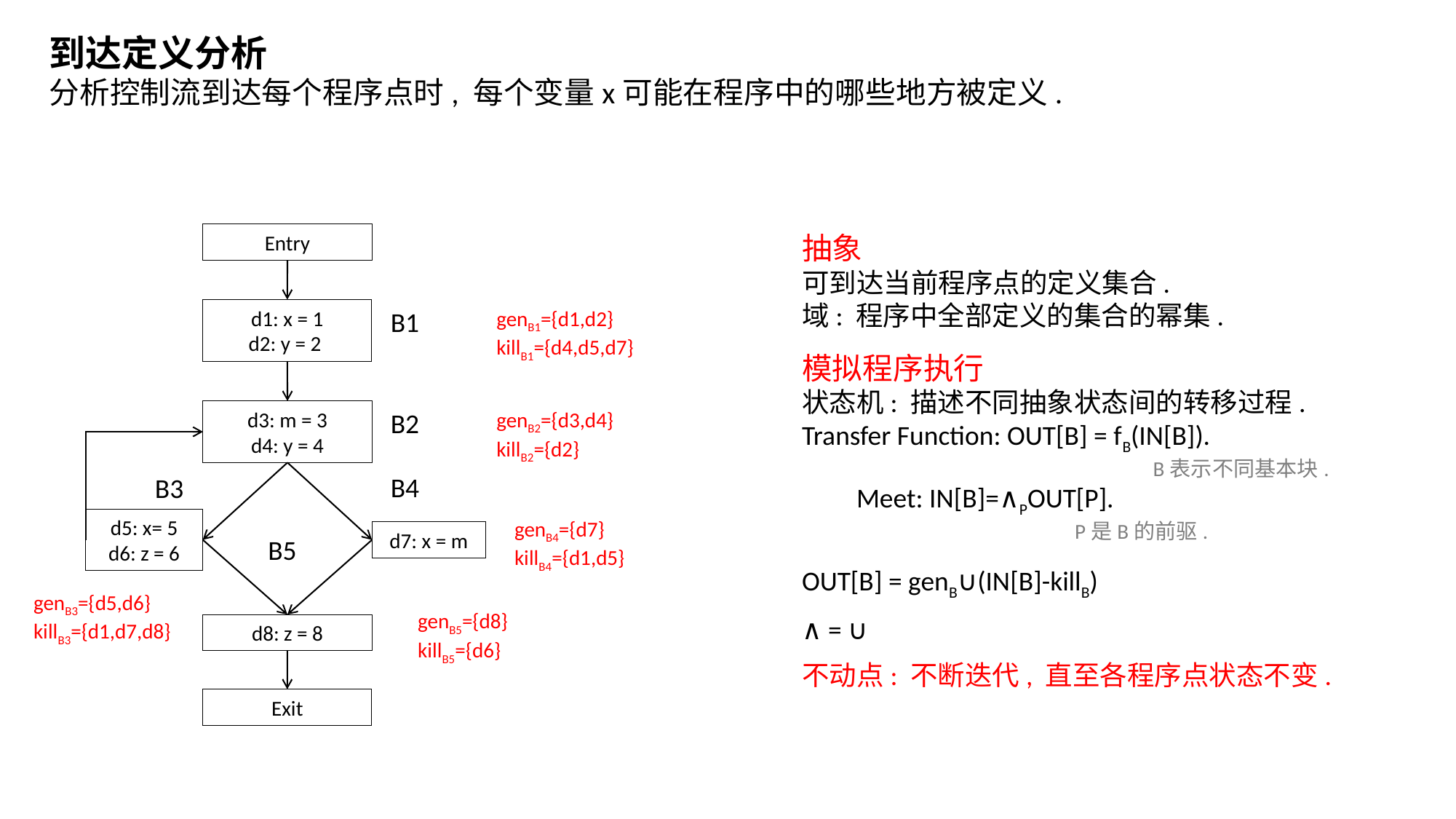

到达定义分析
分析控制流到达每个程序点时, 每个变量x可能在程序中的哪些地方被定义.
Entry
抽象
可到达当前程序点的定义集合.
域: 程序中全部定义的集合的幂集.
d1: x = 1
d2: y = 2
B1
genB1={d1,d2}
killB1={d4,d5,d7}
模拟程序执行
状态机: 描述不同抽象状态间的转移过程.
Transfer Function: OUT[B] = fB(IN[B]).
     B表示不同基本块.
Meet: IN[B]=∧POUT[P].
P是B的前驱.
d3: m = 3
d4: y = 4
genB2={d3,d4}
killB2={d2}
B2
B4
B3
d5: x= 5
d6: z = 6
genB4={d7}
killB4={d1,d5}
d7: x = m
B5
OUT[B] = genB∪(IN[B]-killB)
genB3={d5,d6}
killB3={d1,d7,d8}
genB5={d8}
killB5={d6}
∧ = ∪
d8: z = 8
不动点: 不断迭代, 直至各程序点状态不变.
Exit